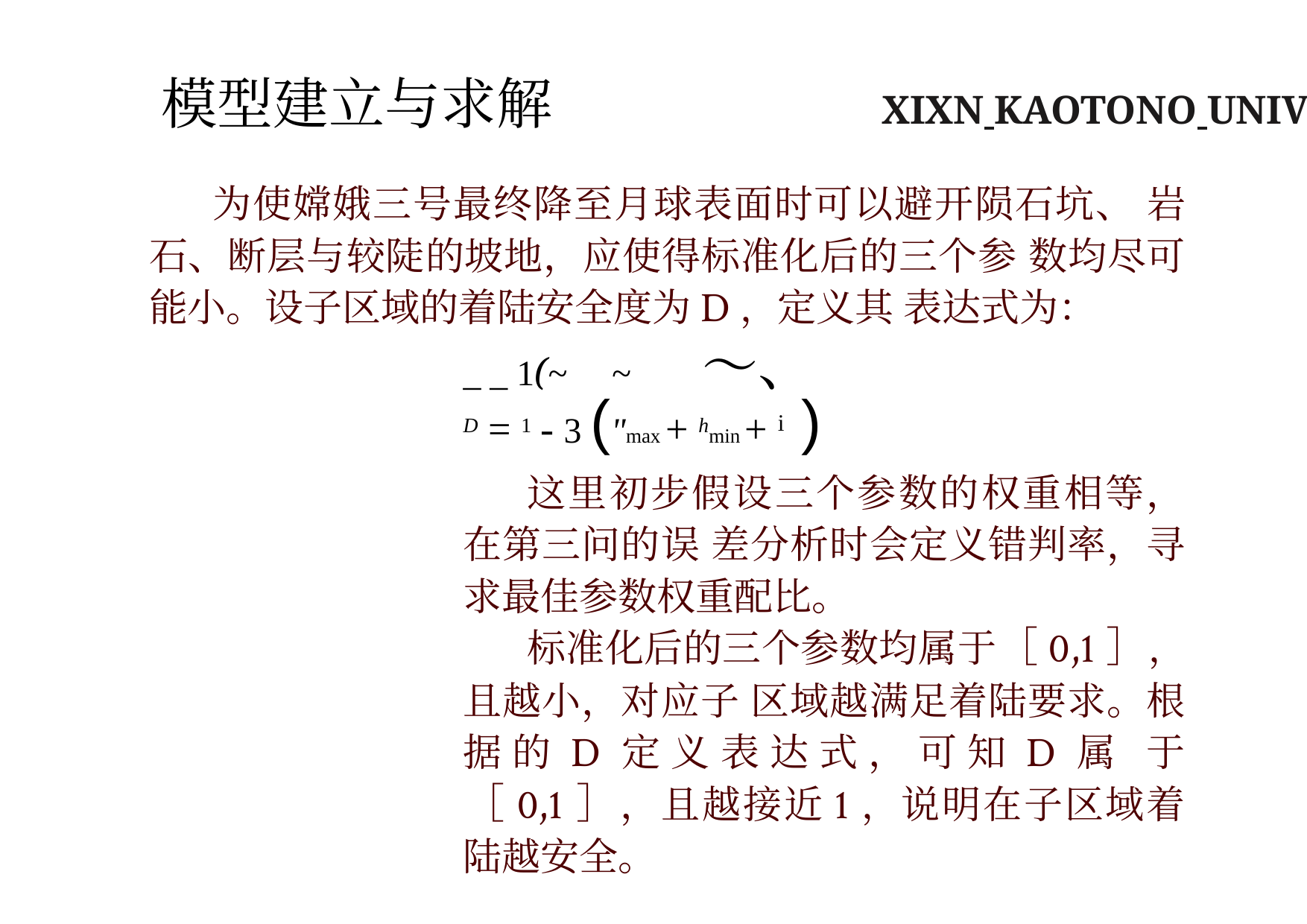

模型建立与求解                      XIXN KAOTONO UNIV6RSI^<
为使嫦娥三号最终降至月球表面时可以避开陨石坑、 岩石、断层与较陡的坡地，应使得标准化后的三个参 数均尽可能小。设子区域的着陆安全度为D，定义其 表达式为：
_ _ 1(~     ~    〜、
D = 1 - 3 ("max + hmin + i )
这里初步假设三个参数的权重相等，在第三问的误 差分析时会定义错判率，寻求最佳参数权重配比。
标准化后的三个参数均属于［0,1］，且越小，对应子 区域越满足着陆要求。根据的D定义表达式，可知D属 于［0,1］，且越接近1，说明在子区域着陆越安全。